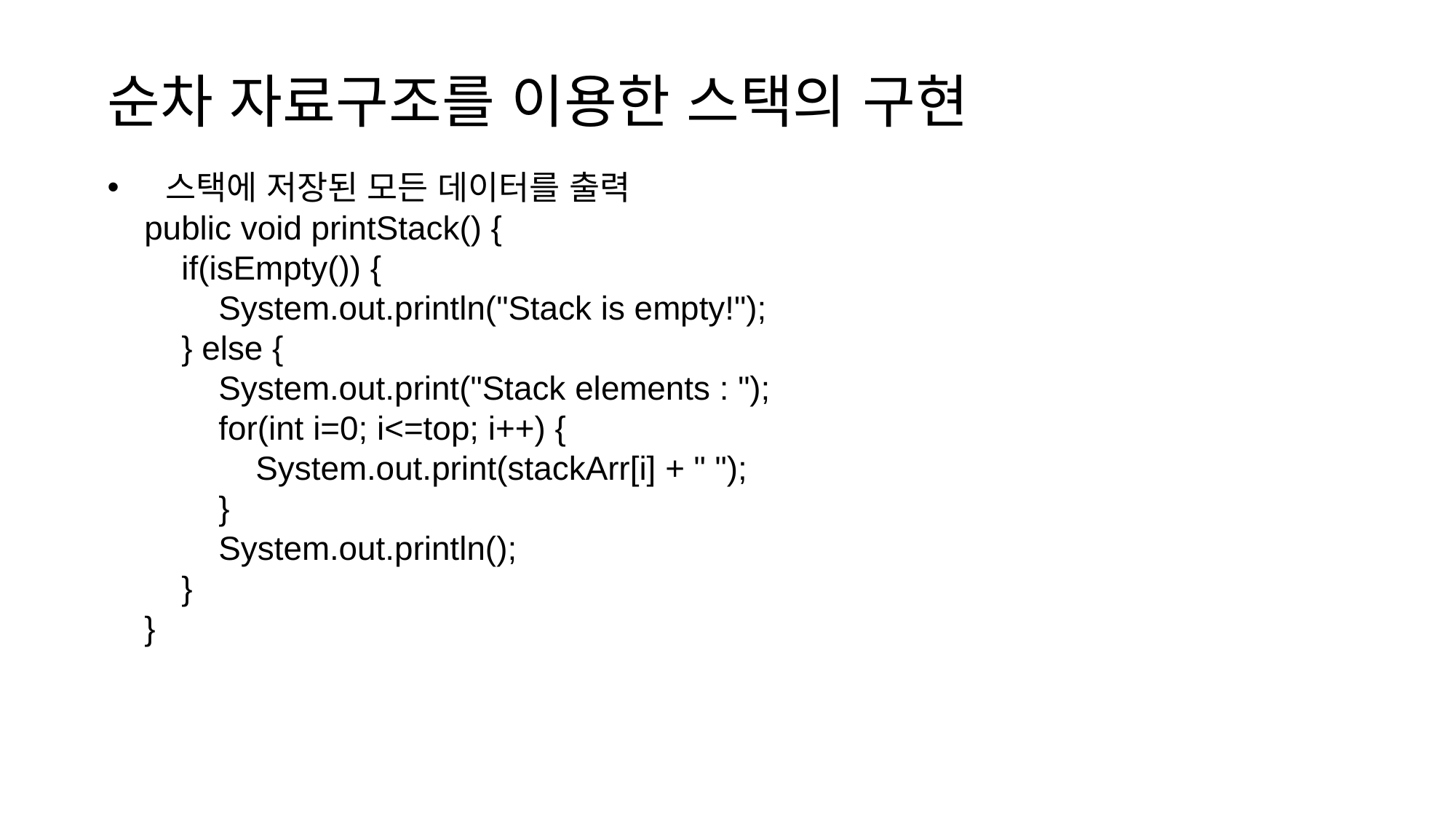

# 순차 자료구조를 이용한 스택의 구현
 스택에 저장된 모든 데이터를 출력
    public void printStack() {
        if(isEmpty()) {
            System.out.println("Stack is empty!");
        } else {
            System.out.print("Stack elements : ");
            for(int i=0; i<=top; i++) {
                System.out.print(stackArr[i] + " ");
            }
            System.out.println();
        }
    }